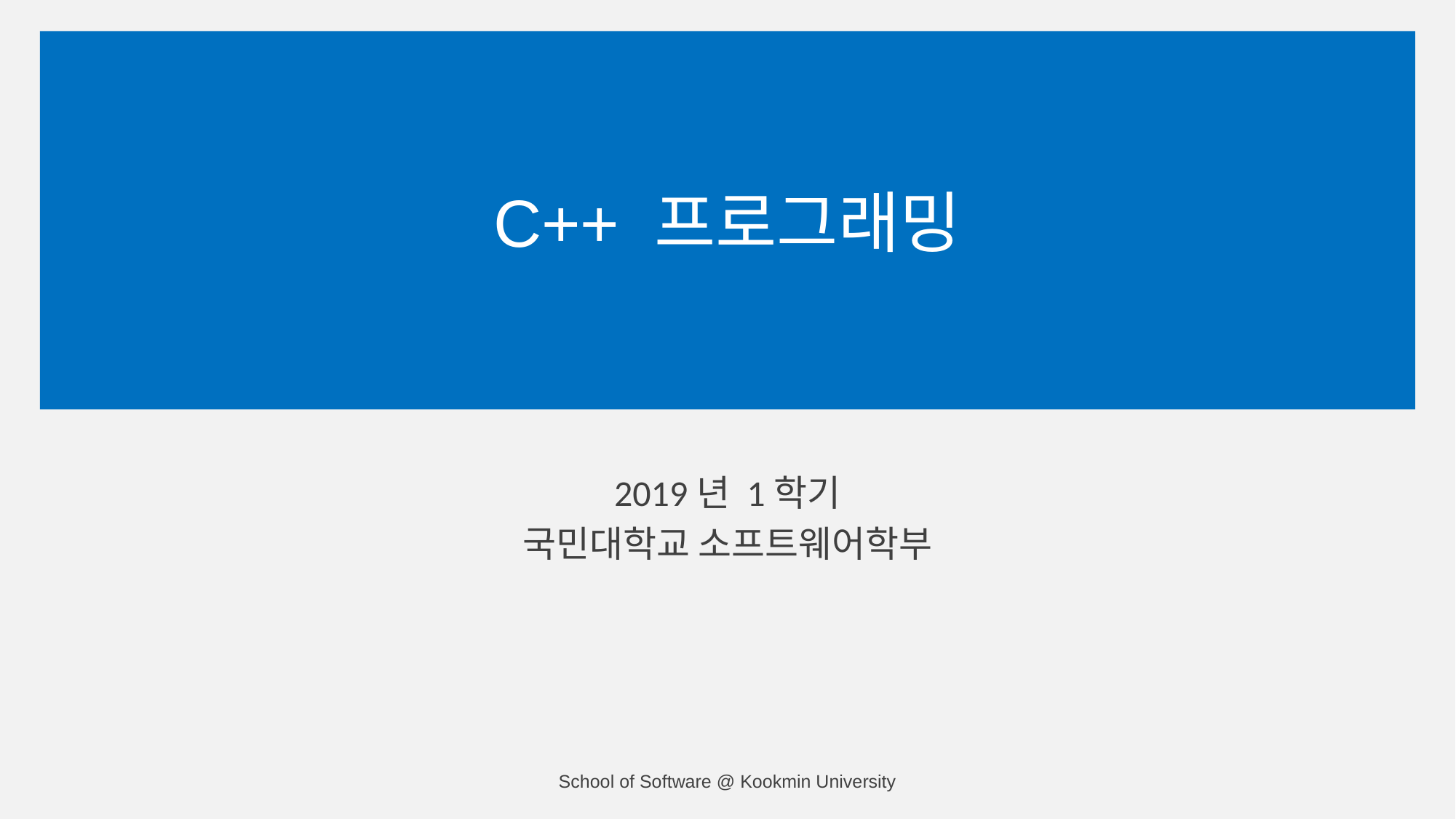

# C++ 프로그래밍
2019년 1학기
국민대학교 소프트웨어학부
School of Software @ Kookmin University